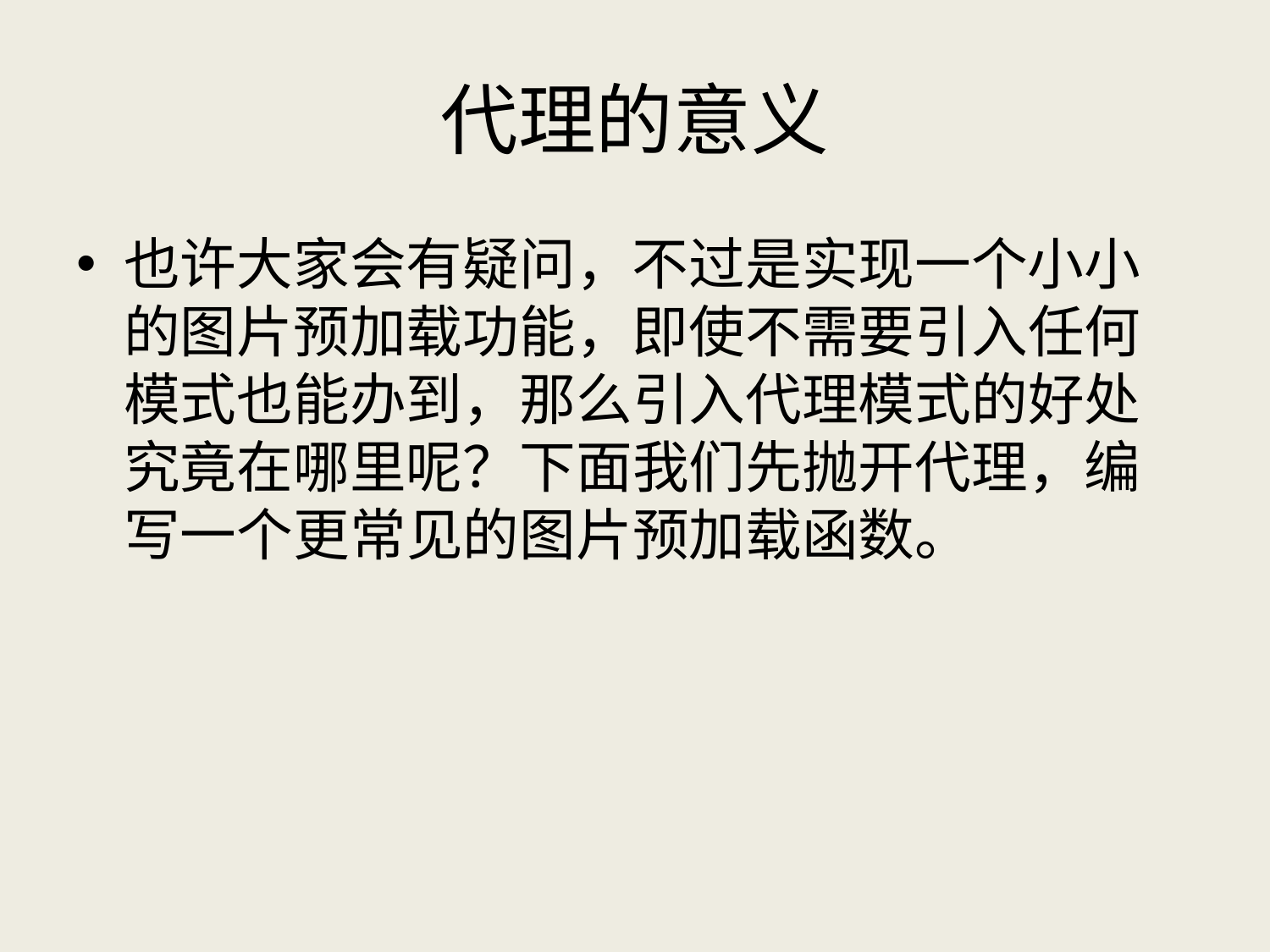

# 代理的意义
也许大家会有疑问，不过是实现一个小小的图片预加载功能，即使不需要引入任何模式也能办到，那么引入代理模式的好处究竟在哪里呢？下面我们先抛开代理，编写一个更常见的图片预加载函数。